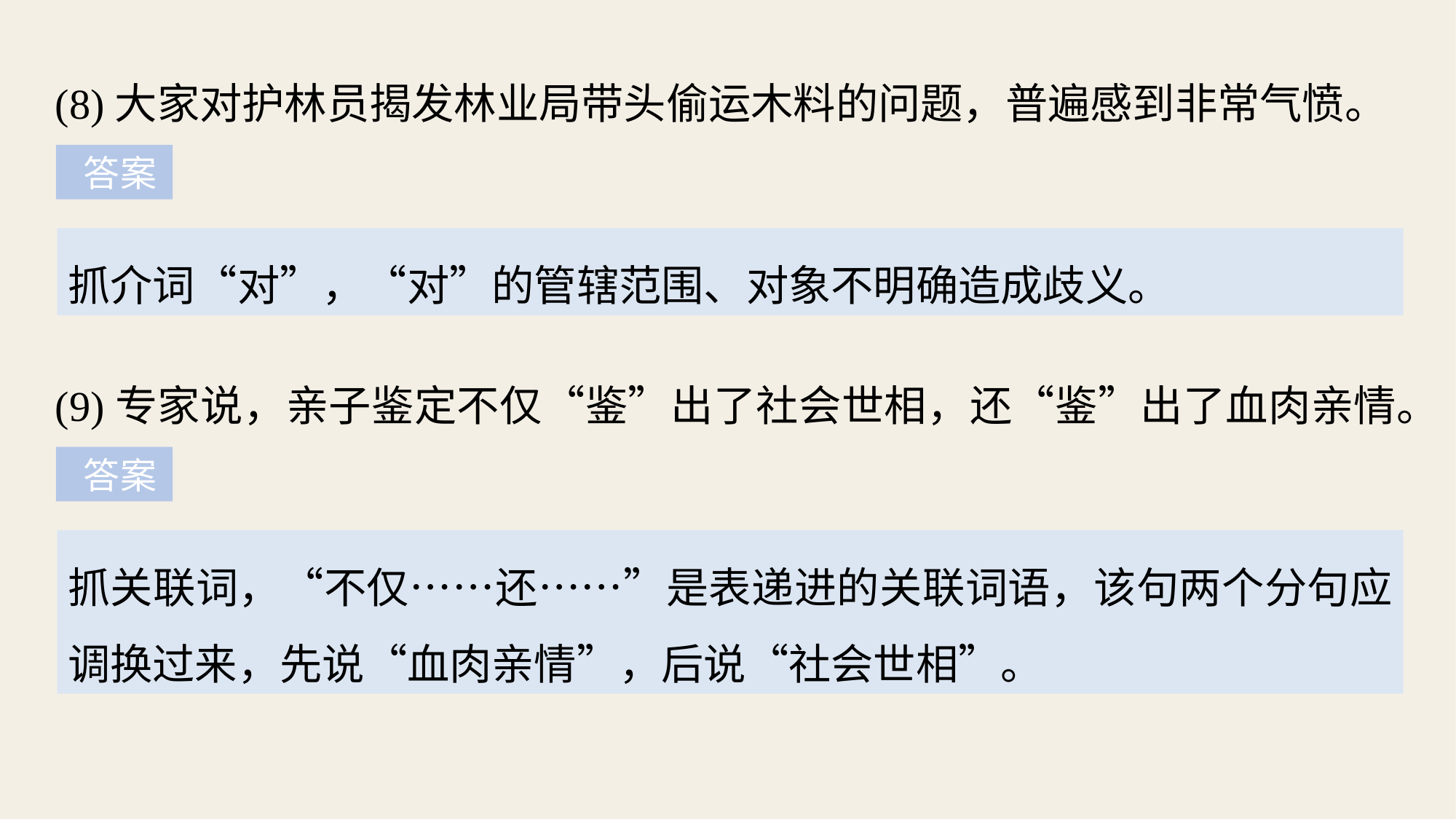

(8)大家对护林员揭发林业局带头偷运木料的问题，普遍感到非常气愤。
 答案
抓介词“对”，“对”的管辖范围、对象不明确造成歧义。
(9)专家说，亲子鉴定不仅“鉴”出了社会世相，还“鉴”出了血肉亲情。
 答案
抓关联词，“不仅……还……”是表递进的关联词语，该句两个分句应调换过来，先说“血肉亲情”，后说“社会世相”。